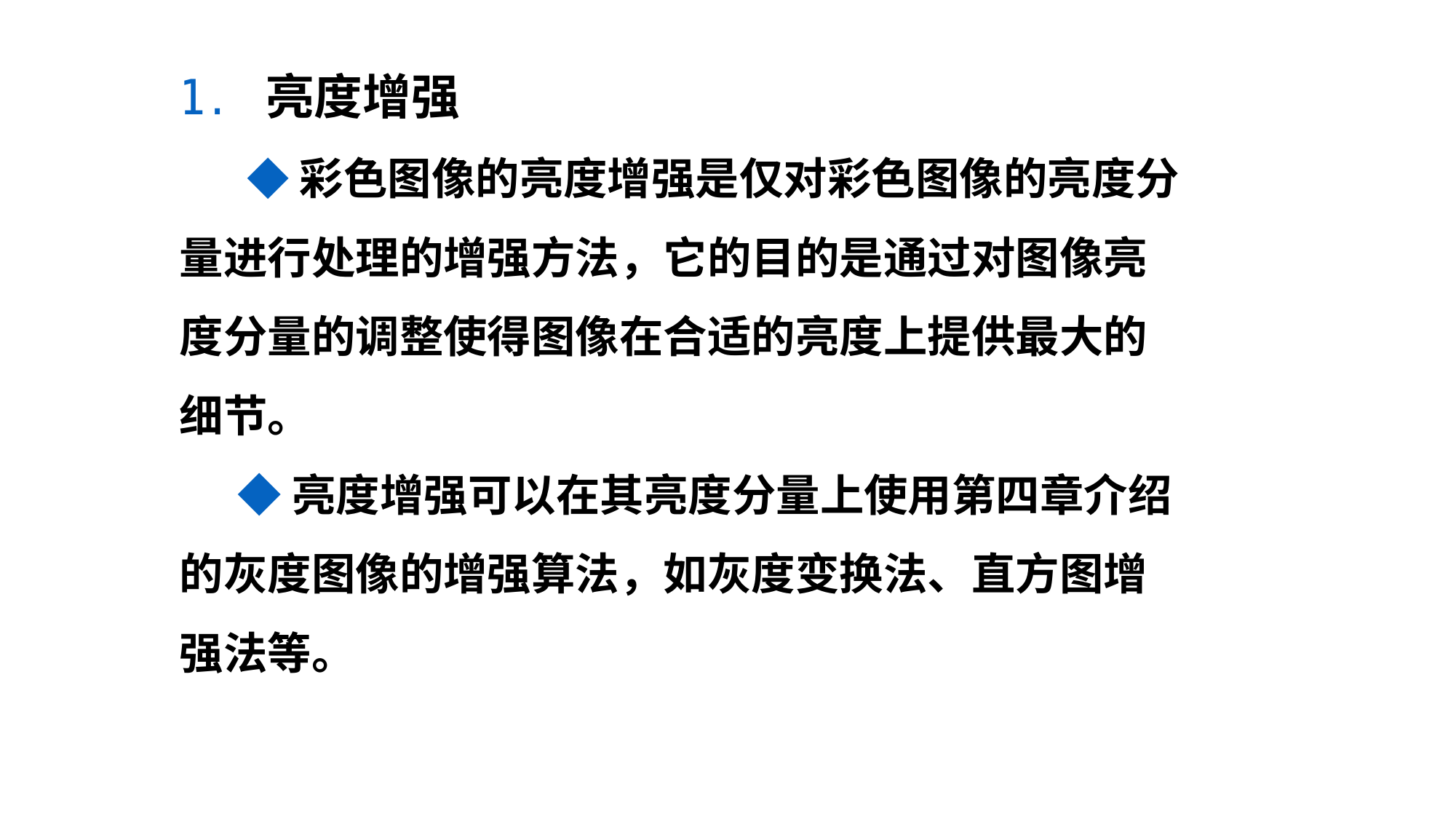

1.  亮度增强
       ◆彩色图像的亮度增强是仅对彩色图像的亮度分量进行处理的增强方法，它的目的是通过对图像亮度分量的调整使得图像在合适的亮度上提供最大的细节。
      ◆亮度增强可以在其亮度分量上使用第四章介绍的灰度图像的增强算法，如灰度变换法、直方图增强法等。